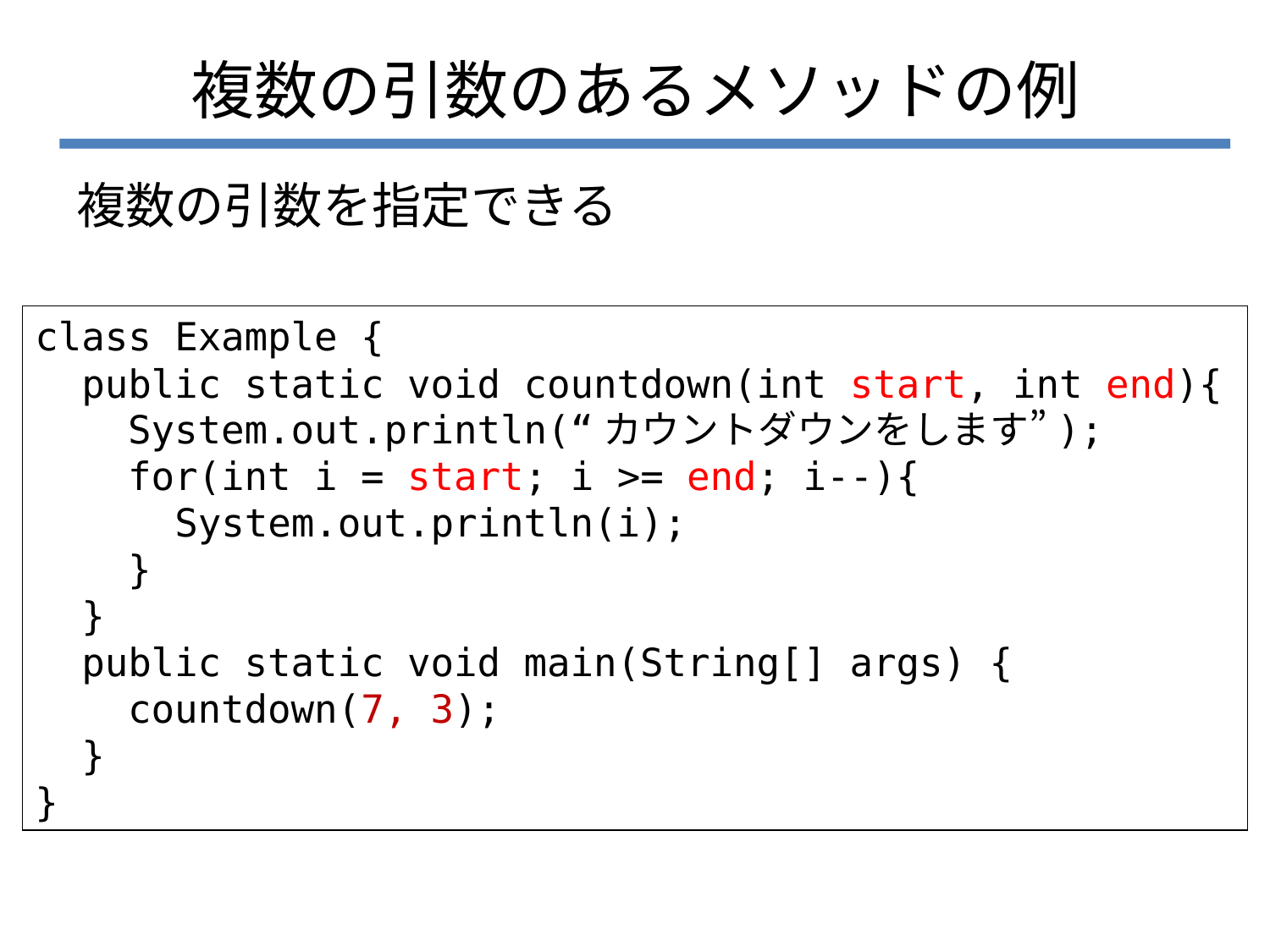

# 複数の引数のあるメソッドの例
複数の引数を指定できる
class Example {
  public static void countdown(int start, int end){
    System.out.println(“カウントダウンをします”);
    for(int i = start; i >= end; i--){
      System.out.println(i);
    }
  }
  public static void main(String[] args) {
    countdown(7, 3);
  }
}